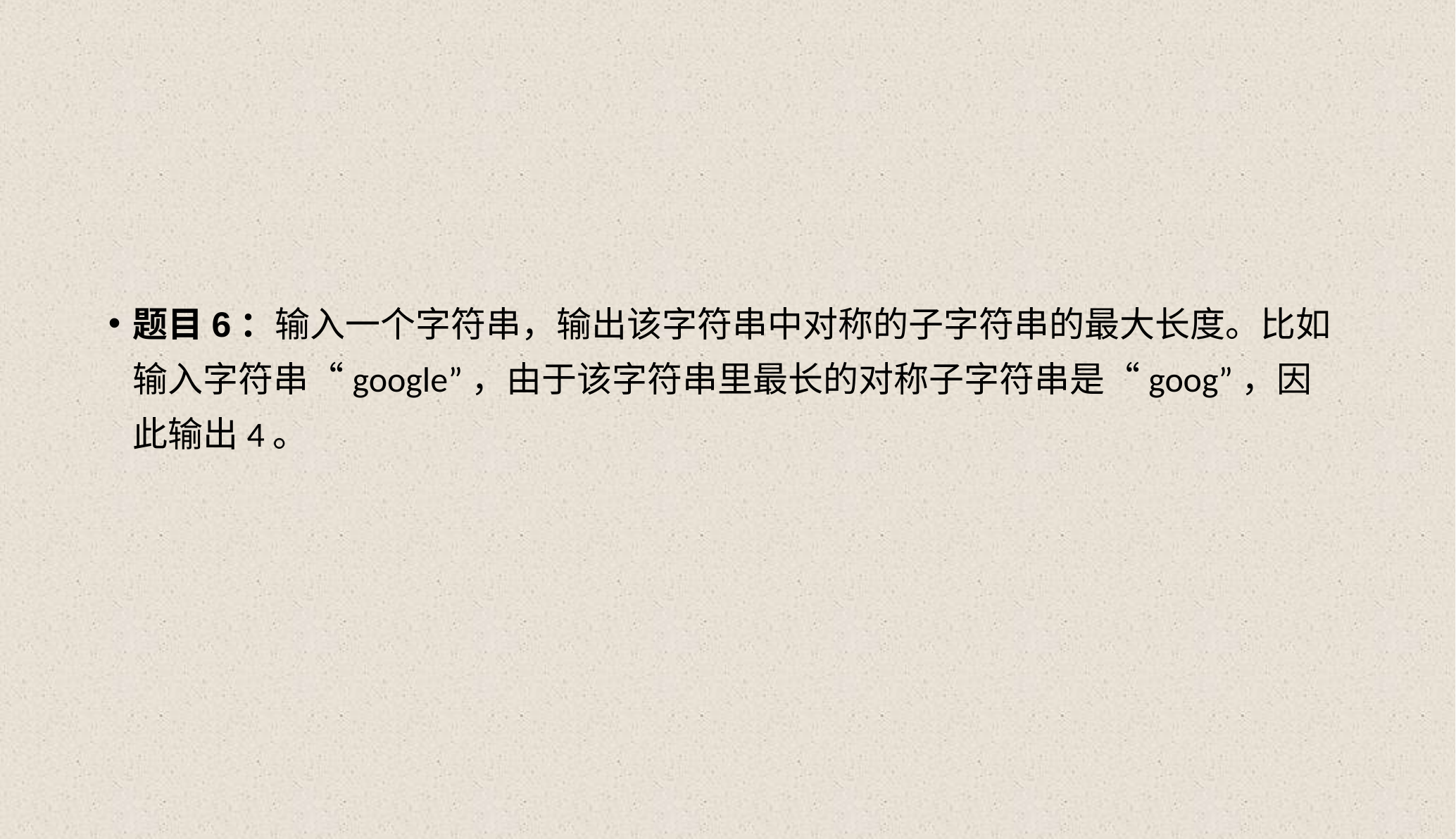

题目6：输入一个字符串，输出该字符串中对称的子字符串的最大长度。比如输入字符串“google”，由于该字符串里最长的对称子字符串是“goog”，因此输出4。